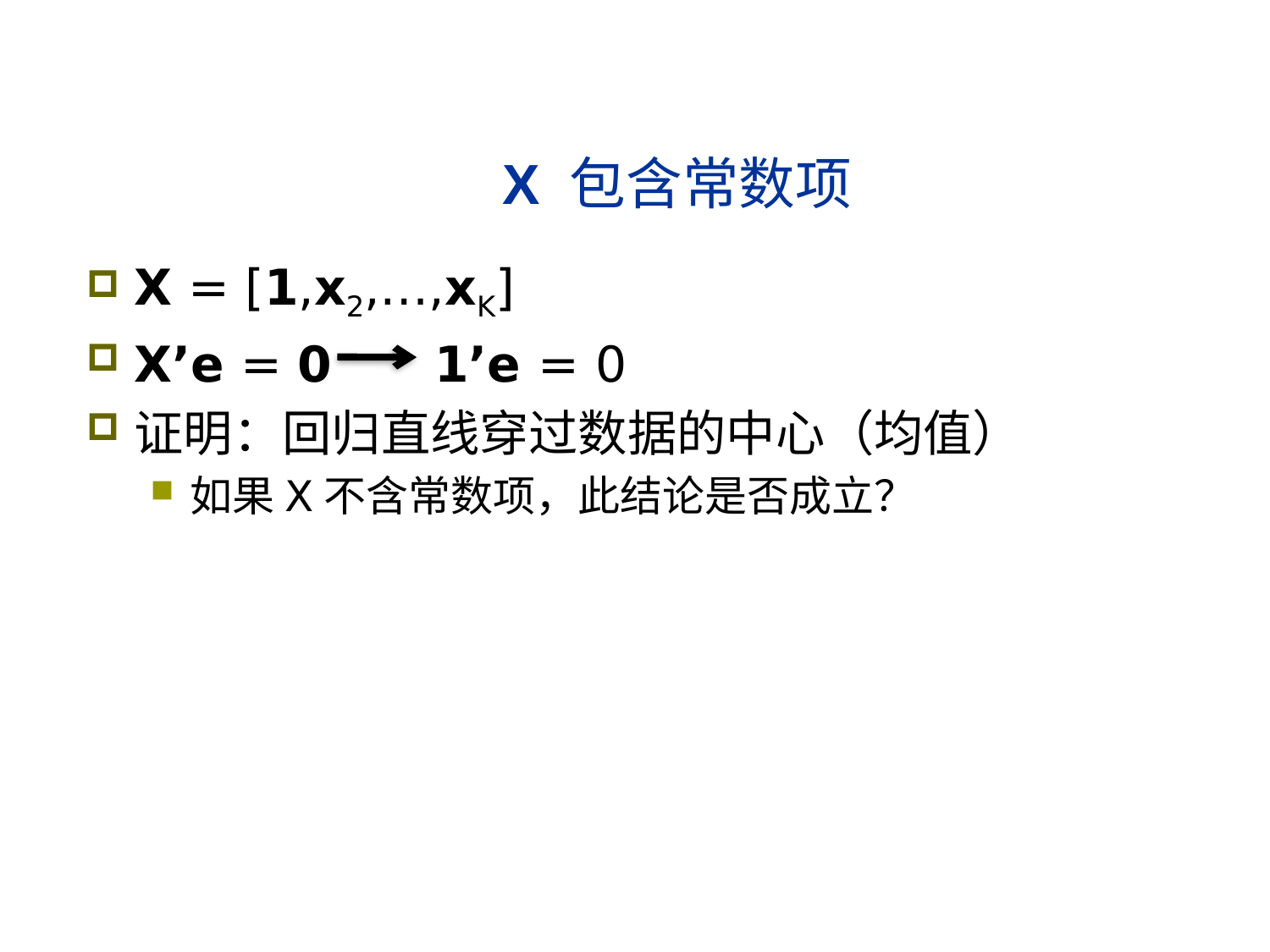

# X 包含常数项
X = [1,x2,…,xK]
X’e = 0      1’e = 0
证明：回归直线穿过数据的中心（均值）
如果X不含常数项，此结论是否成立？